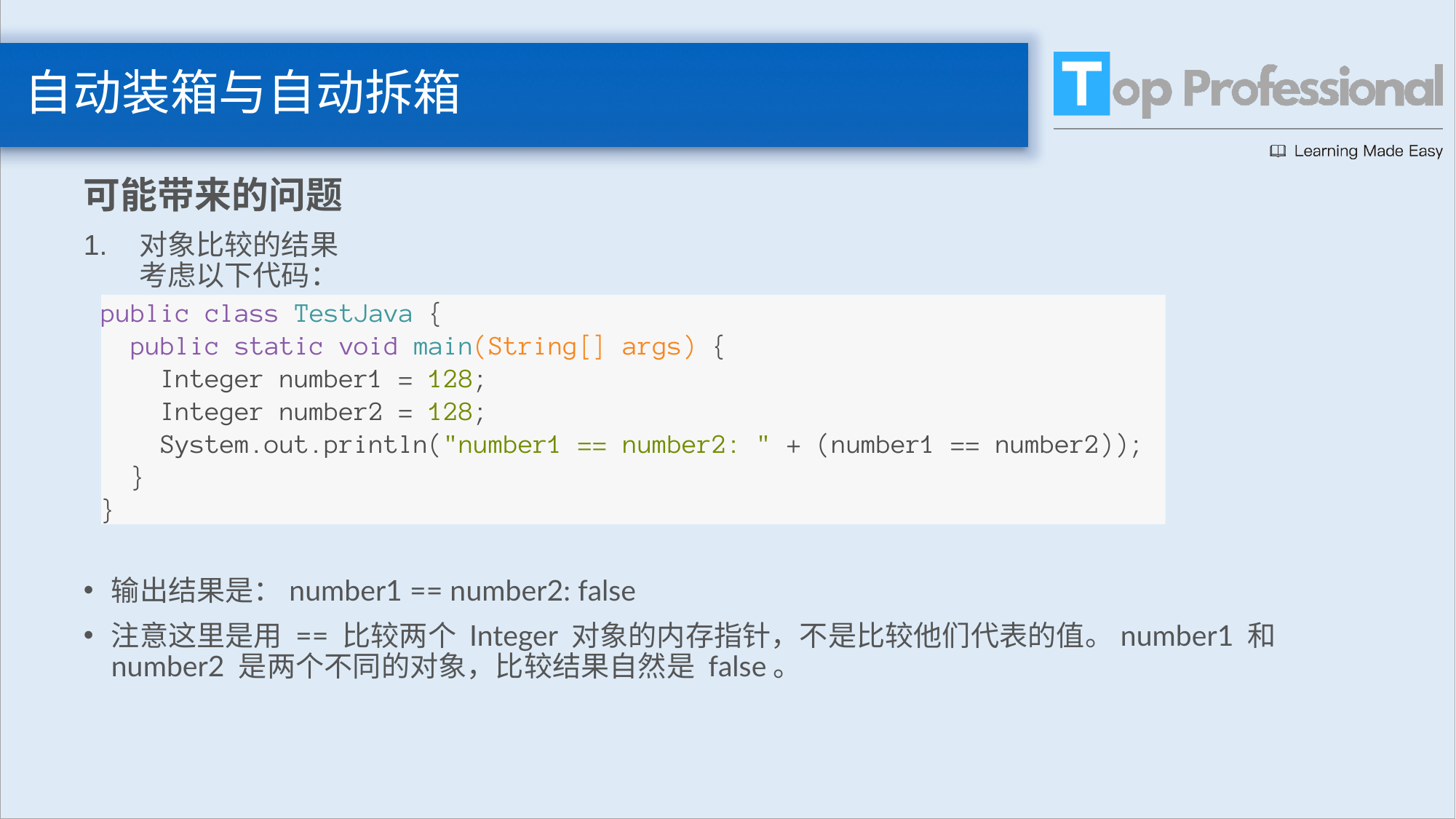

# 自动装箱与自动拆箱
可能带来的问题
对象比较的结果
考虑以下代码：

输出结果是：number1 == number2: false
注意这里是用 == 比较两个 Integer 对象的内存指针，不是比较他们代表的值。number1 和 number2 是两个不同的对象，比较结果自然是 false。

public class TestJava {
  public static void main(String[] args) {
    Integer number1 = 128;
    Integer number2 = 128;
    System.out.println("number1 == number2: " + (number1 == number2));
  }
}